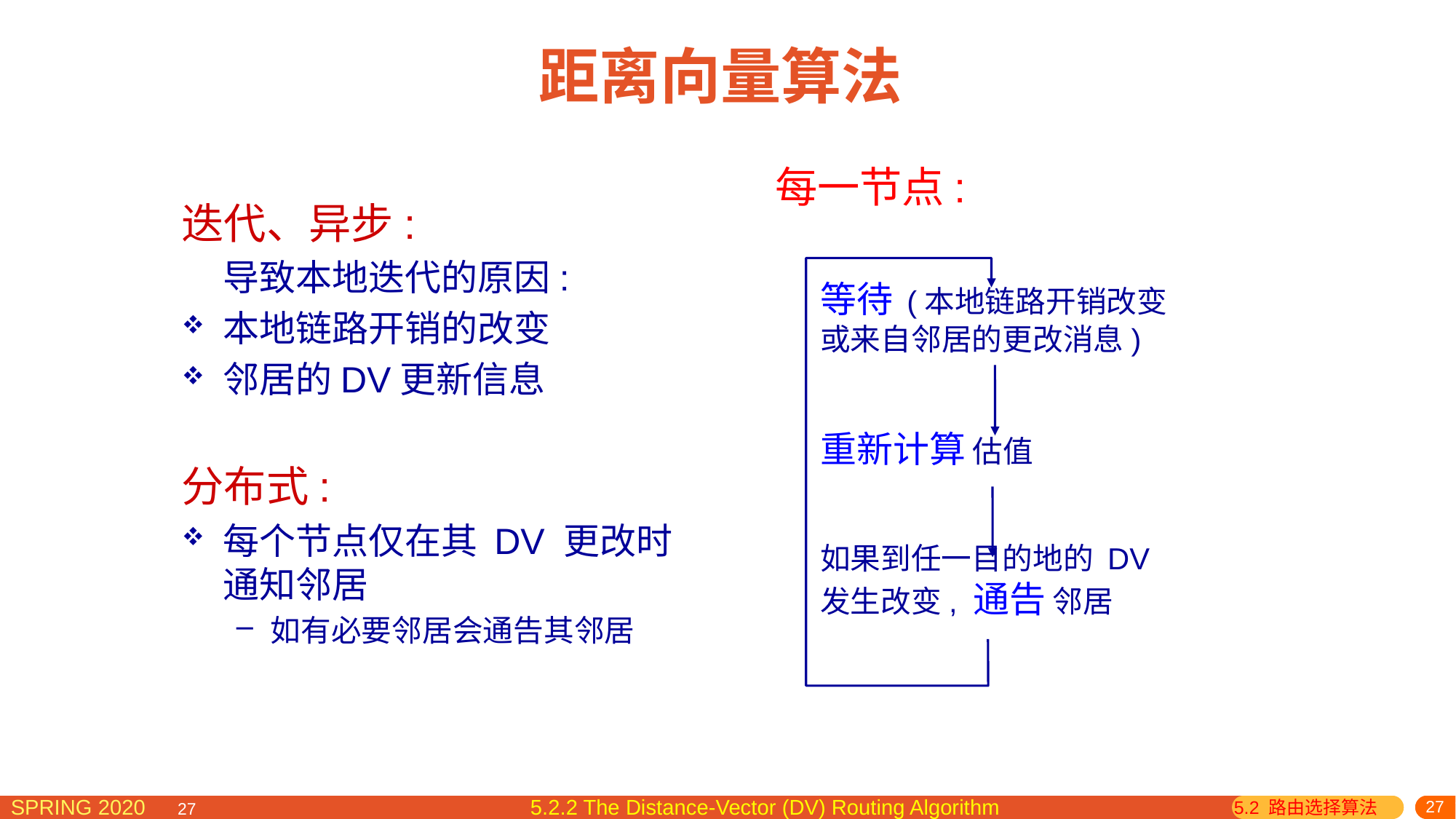

# 距离向量算法
每一节点:
迭代、异步:
    导致本地迭代的原因:
本地链路开销的改变
邻居的DV更新信息

分布式:
每个节点仅在其 DV 更改时通知邻居
如有必要邻居会通告其邻居

等待 (本地链路开销改变或来自邻居的更改消息)

重新计算 估值

如果到任一目的地的 DV 发生改变, 通告 邻居

5.2.2 The Distance-Vector (DV) Routing Algorithm
5.2 路由选择算法